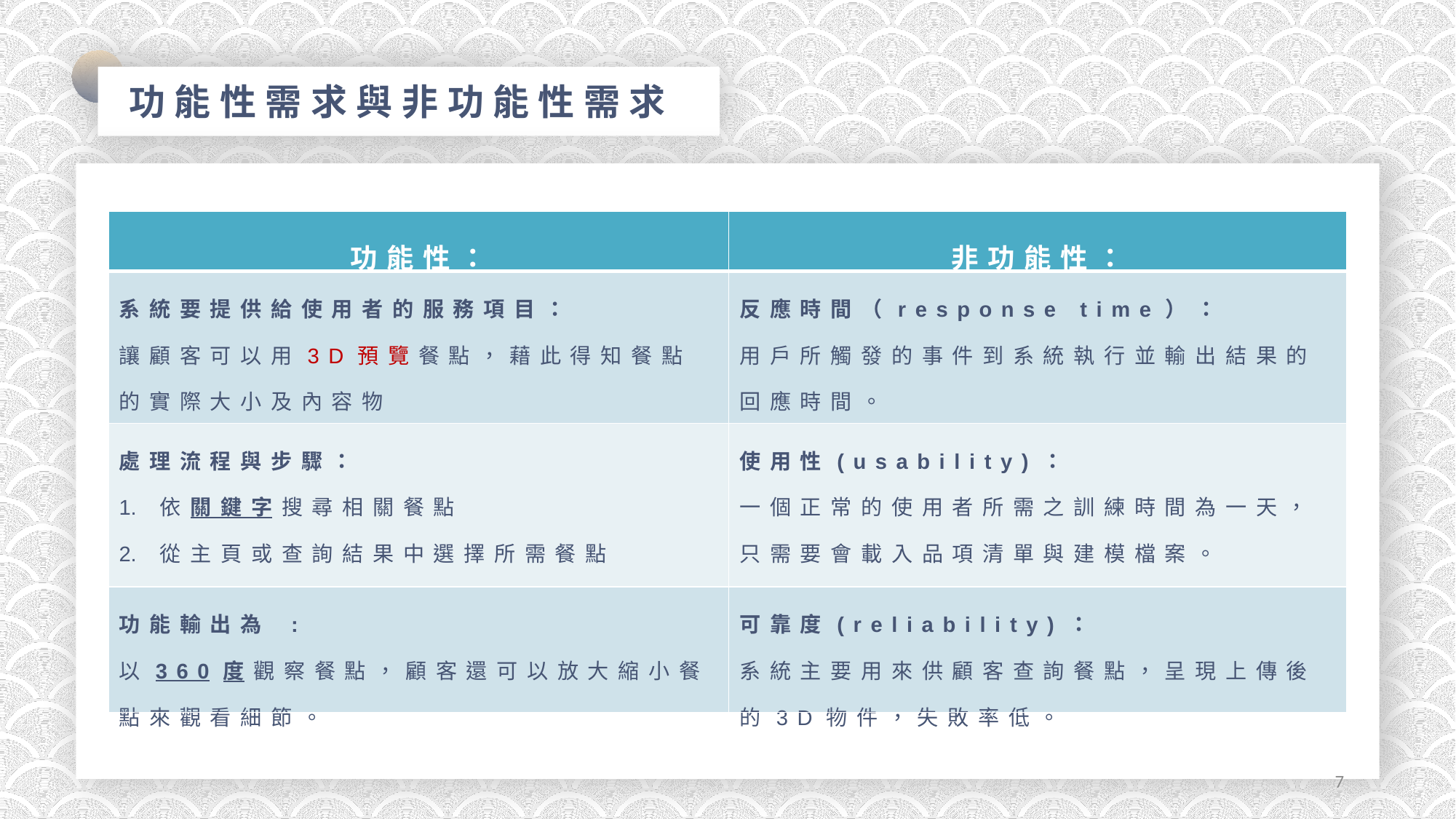

功能性需求與非功能性需求

工作分配
功能性需求與非功能性需求：
功能性：
1.系統要提供給使用者的服務項目：讓顧客可以用3D預覽餐點，藉此得知餐點的實際大小及內容物 2.處理流程與步驟：(1)依關鍵字搜尋相關餐點(2)從主頁或查詢結果中選擇所需餐點(3)APP提供餐點的3D預覽給使用者
3.功能輸出為 : 以360度觀察餐點，顧客還可以放大縮小餐點來觀看細節。
非功能性：
1.反應時間（response time）：用戶所觸發的事件到系統執行並輸出結果的回應時間。
2.使用性(usability)：一個正常的使用者所需之訓練時間為一天，只需要會載入品項清單與建模檔案。
3.可靠度(reliability)：系統主要用來供顧客查詢餐點，呈現上傳後的3D物件，失敗率低。

| 功能性： | 非功能性： |
| --- | --- |
| 系統要提供給使用者的服務項目： 讓顧客可以用3D預覽餐點，藉此得知餐點的實際大小及內容物 | 反應時間（response time）： 用戶所觸發的事件到系統執行並輸出結果的回應時間。 |
| 處理流程與步驟： 依關鍵字搜尋相關餐點 從主頁或查詢結果中選擇所需餐點 APP打開相機提供餐點的3D預覽給顧客 | 使用性(usability)： 一個正常的使用者所需之訓練時間為一天，只需要會載入品項清單與建模檔案。 |
| 功能輸出為 : 以360度觀察餐點，顧客還可以放大縮小餐點來觀看細節。 | 可靠度(reliability)： 系統主要用來供顧客查詢餐點，呈現上傳後的3D物件，失敗率低。 |
7